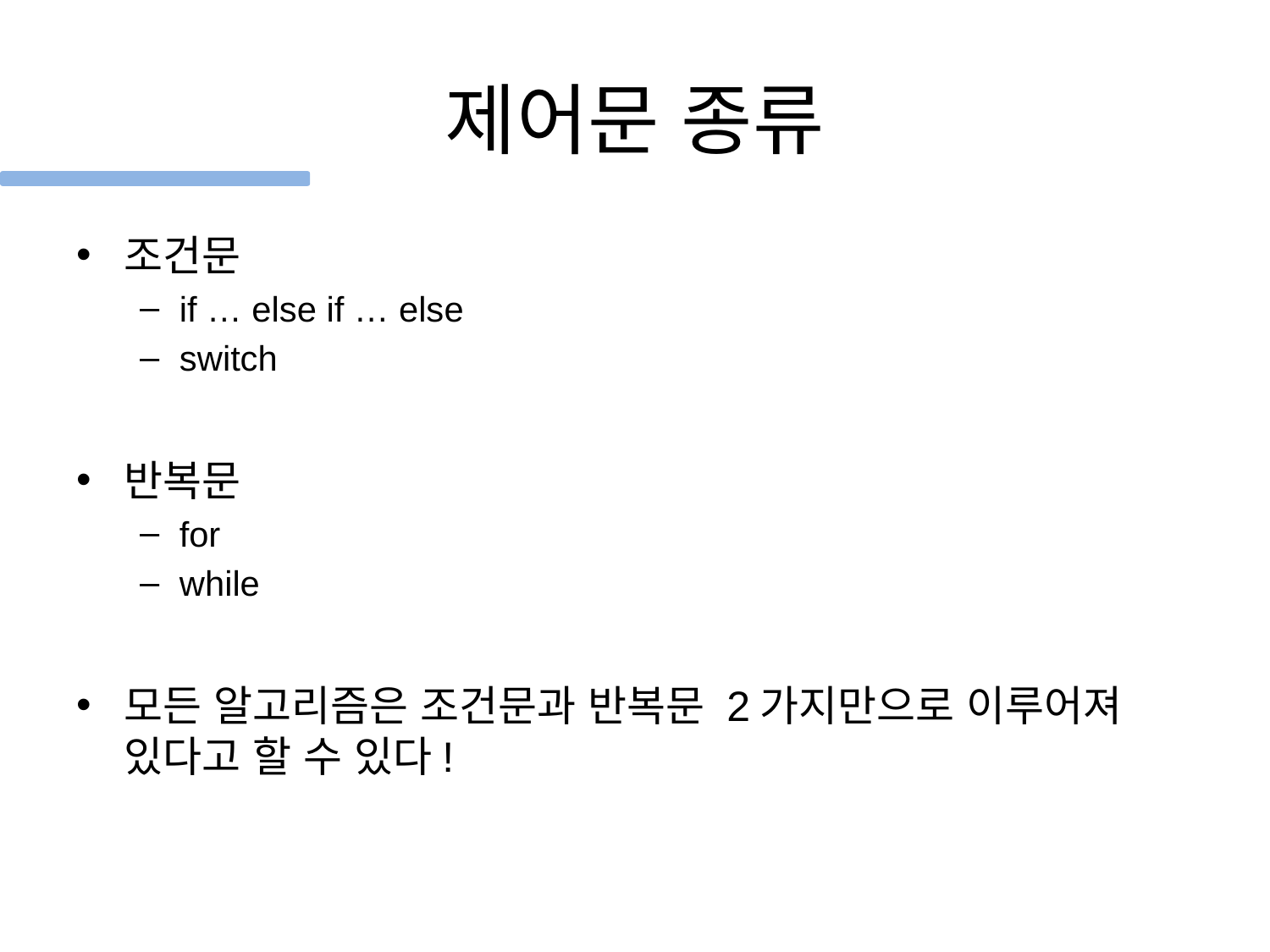

# 제어문 종류

조건문
if … else if … else
switch

반복문
for
while

모든 알고리즘은 조건문과 반복문 2가지만으로 이루어져 있다고 할 수 있다!